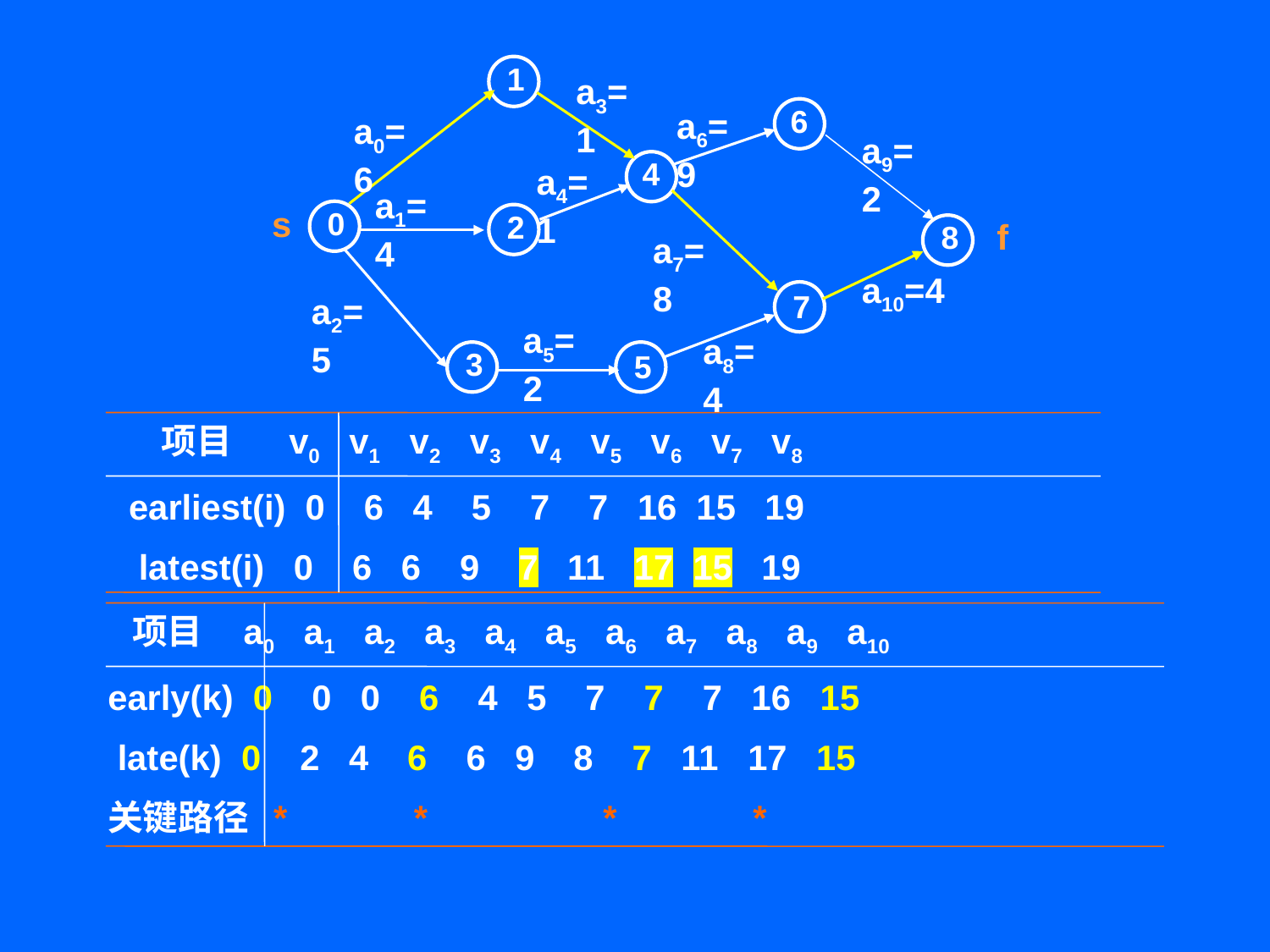

1

a3=1

6
a6=9

a0=6
a9=2

4

a4=1
a1=4

s
0
2

f
8

a7=8

a10=4
7

a2=5
a5=2

a8=4
3
5

   项目      v0   v1   v2   v3   v4   v5   v6   v7   v8
earliest(i)  0    6   4    5    7    7   16  15   19
 latest(i)   0    6   6    9    7   11   17  15   19

  项目    a0   a1   a2   a3   a4   a5   a6   a7   a8   a9   a10
early(k)  0    0   0    6    4   5    7    7    7   16   15
 late(k)  0    2   4    6    6   9    8    7   11   17   15
关键路径  *             *                  *              *